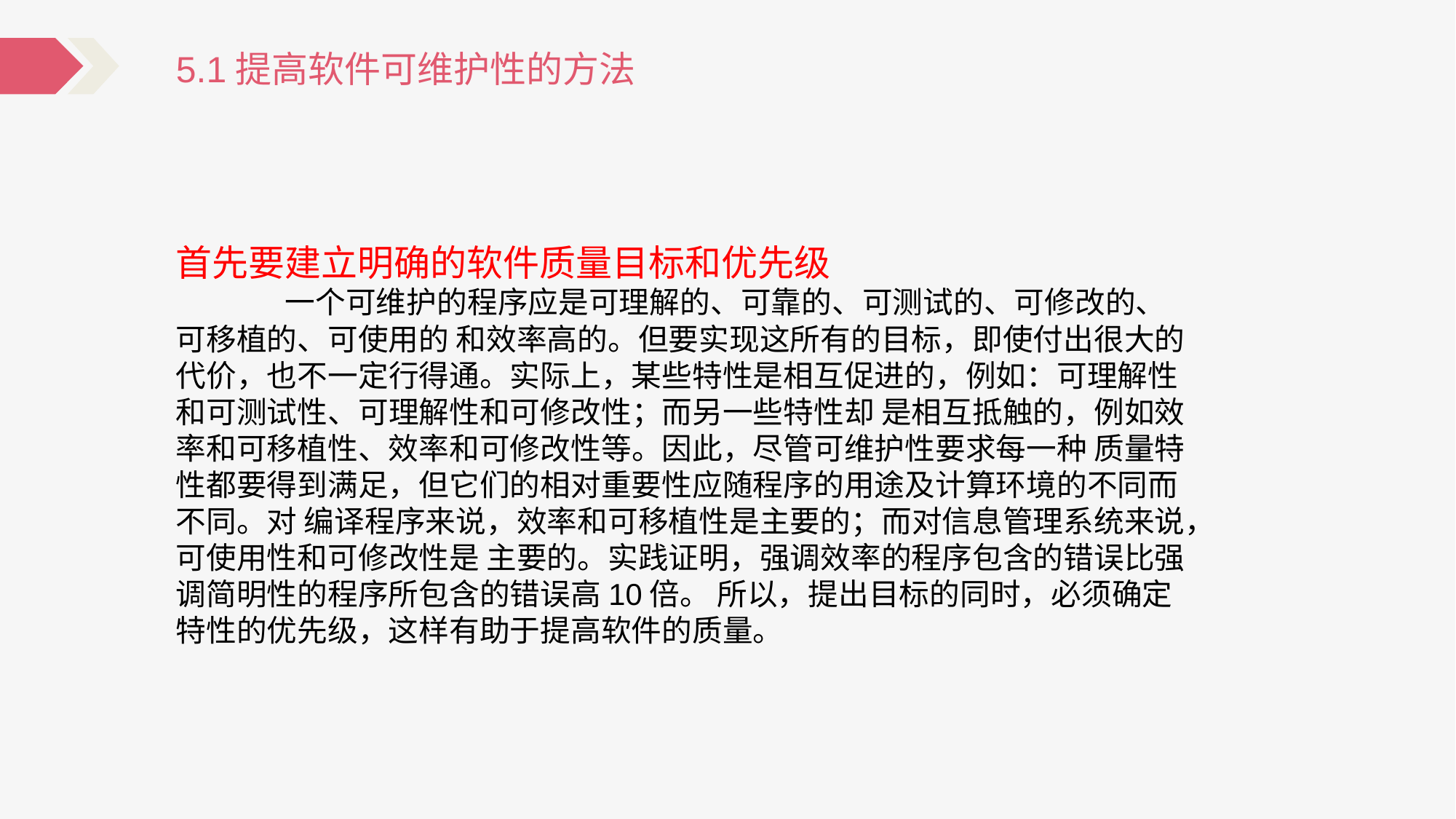

5.1提高软件可维护性的方法
首先要建立明确的软件质量目标和优先级
	一个可维护的程序应是可理解的、可靠的、可测试的、可修改的、可移植的、可使用的 和效率高的。但要实现这所有的目标，即使付出很大的代价，也不一定行得通。实际上，某些特性是相互促进的，例如：可理解性和可测试性、可理解性和可修改性；而另一些特性却 是相互抵触的，例如效率和可移植性、效率和可修改性等。因此，尽管可维护性要求每一种 质量特性都要得到满足，但它们的相对重要性应随程序的用途及计算环境的不同而不同。对 编译程序来说，效率和可移植性是主要的；而对信息管理系统来说，可使用性和可修改性是 主要的。实践证明，强调效率的程序包含的错误比强调简明性的程序所包含的错误高10倍。 所以，提出目标的同时，必须确定特性的优先级，这样有助于提高软件的质量。